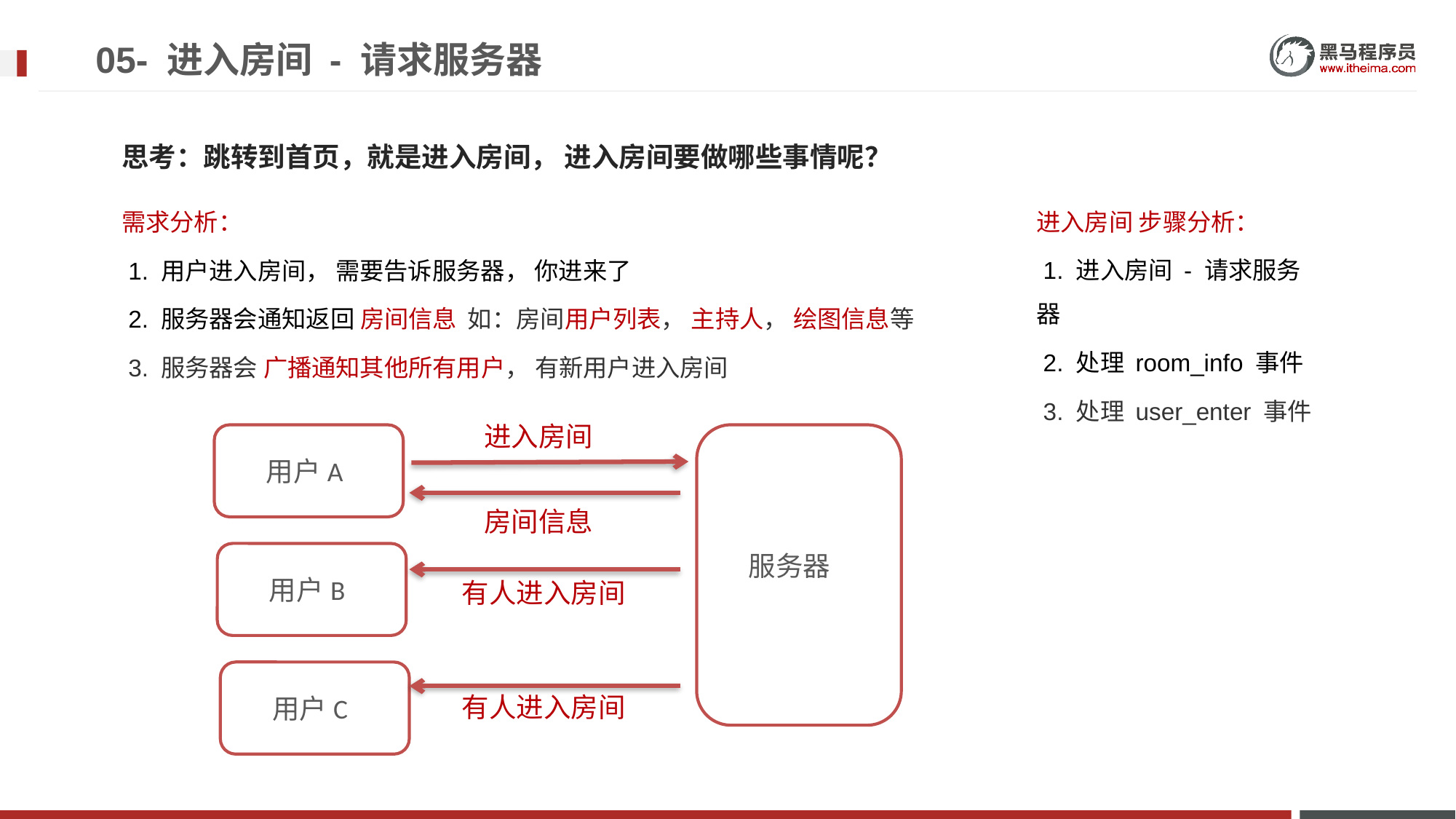

# 05- 进入房间 - 请求服务器
思考：跳转到首页，就是进入房间， 进入房间要做哪些事情呢？
需求分析：
 1. 用户进入房间， 需要告诉服务器， 你进来了
 2. 服务器会通知返回 房间信息  如：房间用户列表， 主持人， 绘图信息等
 3. 服务器会 广播通知其他所有用户， 有新用户进入房间
进入房间 步骤分析：
 1. 进入房间 - 请求服务器
 2. 处理 room_info 事件
 3. 处理 user_enter 事件
进入房间

用户A
房间信息
服务器

用户B
有人进入房间

有人进入房间
用户C